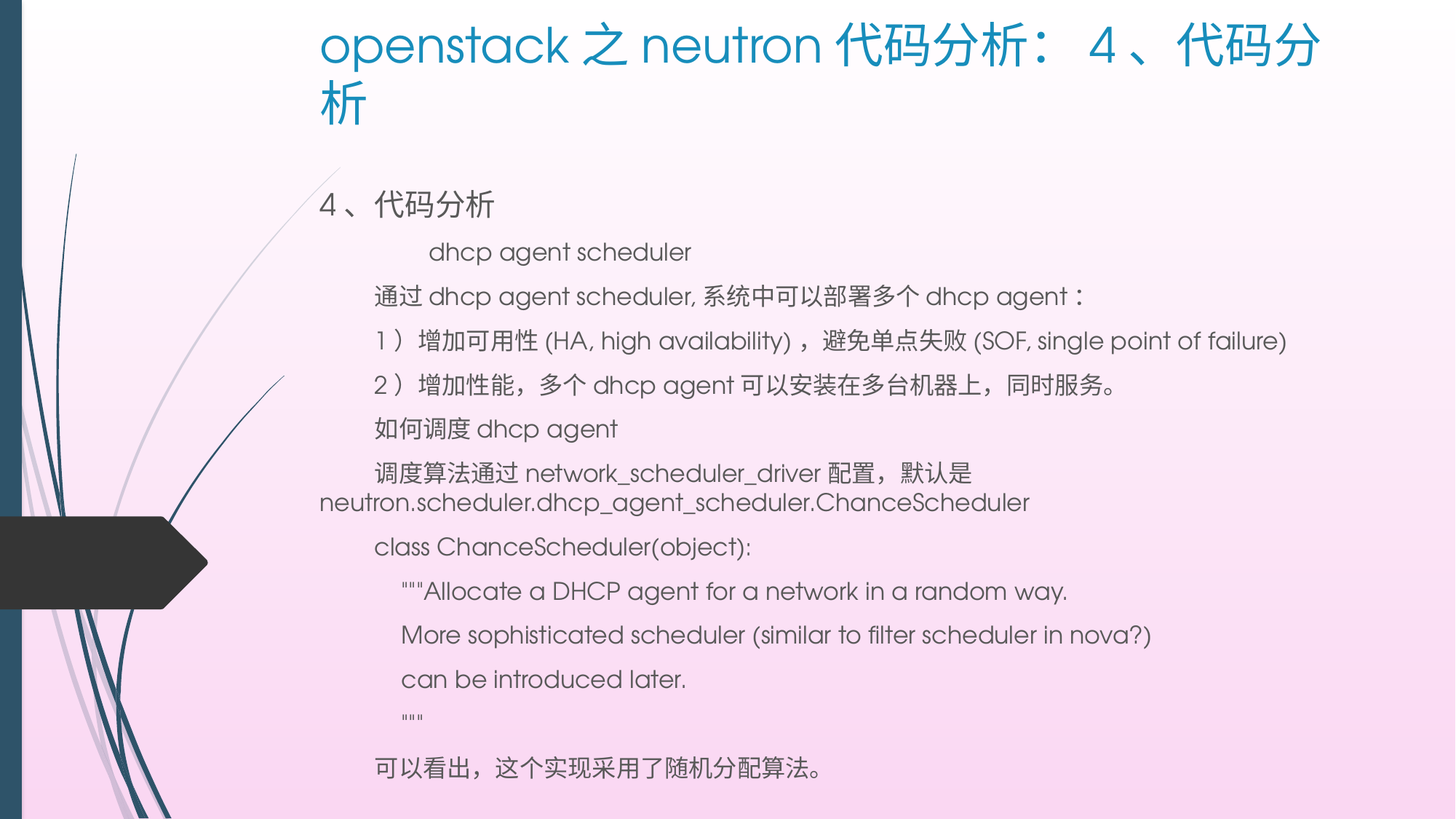

# openstack之neutron代码分析：4、代码分析
4、代码分析
	dhcp agent scheduler
通过dhcp agent scheduler,系统中可以部署多个dhcp agent：
1）增加可用性(HA, high availability)，避免单点失败(SOF, single point of failure)
2）增加性能，多个dhcp agent可以安装在多台机器上，同时服务。
如何调度dhcp agent
调度算法通过network_scheduler_driver配置，默认是	neutron.scheduler.dhcp_agent_scheduler.ChanceScheduler
class ChanceScheduler(object):
    """Allocate a DHCP agent for a network in a random way.
    More sophisticated scheduler (similar to filter scheduler in nova?)
    can be introduced later.
    """
可以看出，这个实现采用了随机分配算法。